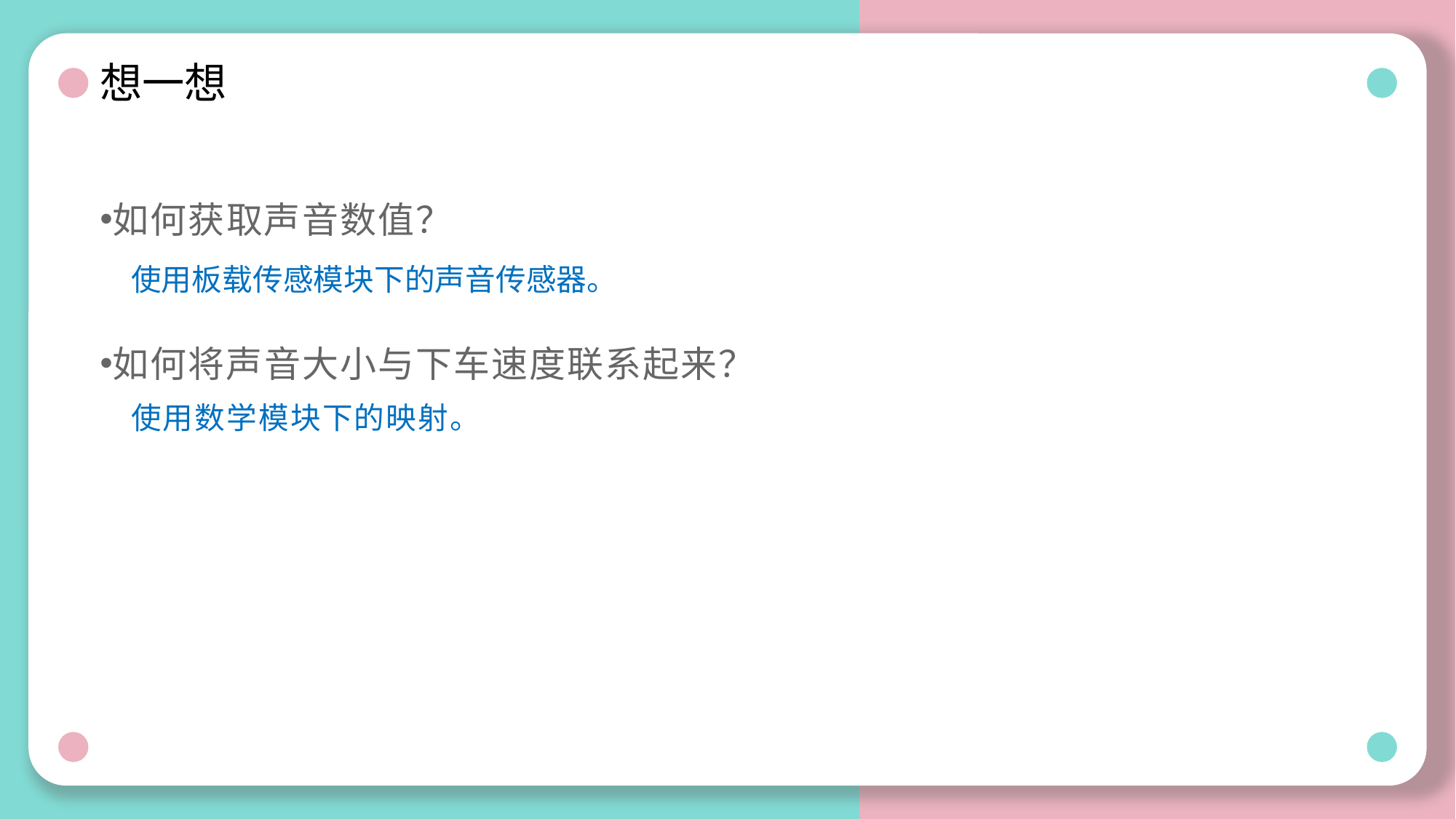

# 想一想
如何获取声音数值？

如何将声音大小与下车速度联系起来？
使用板载传感模块下的声音传感器。
使用数学模块下的映射。